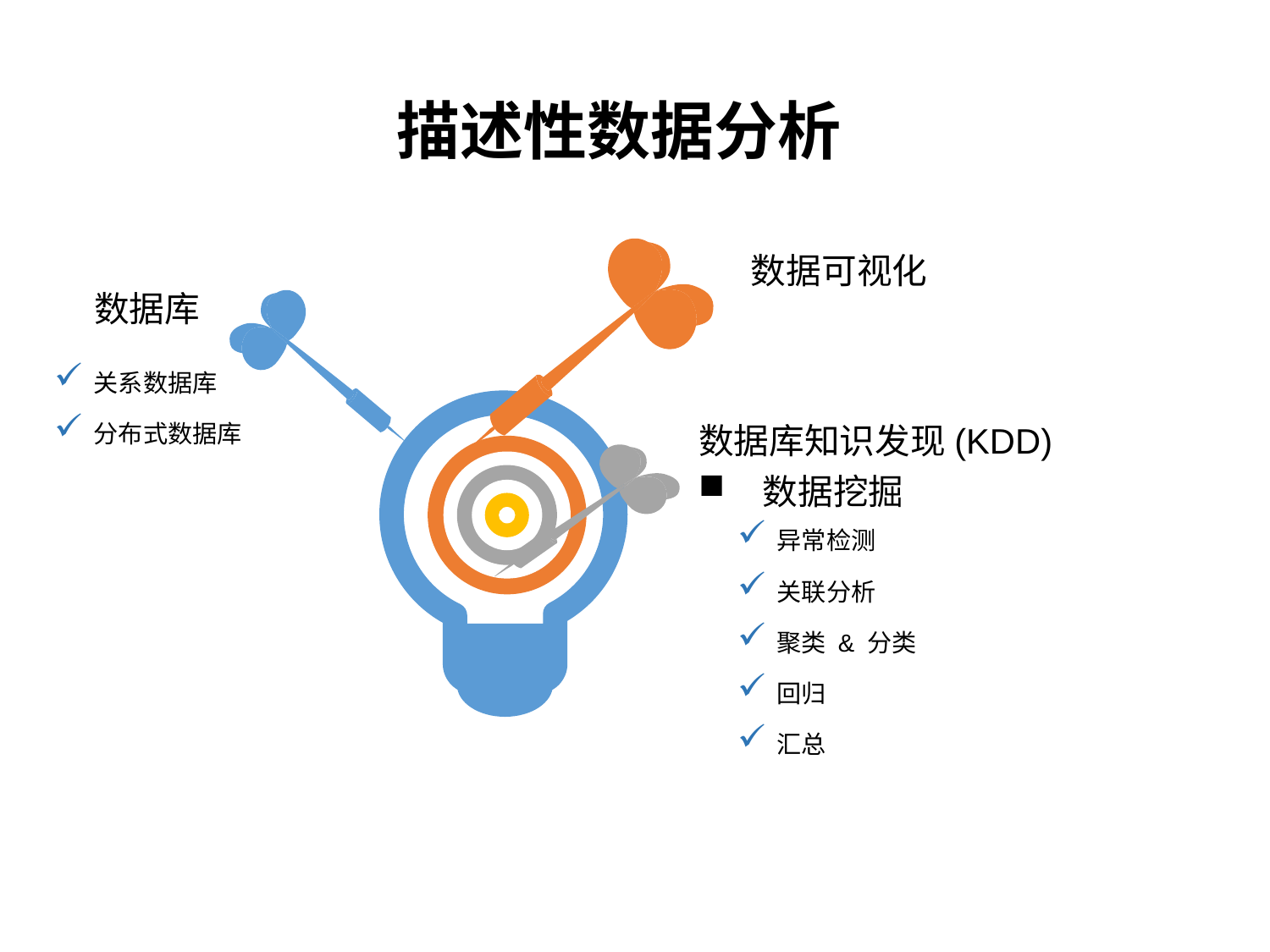

描述性数据分析

数据可视化
数据库

关系数据库
分布式数据库

数据库知识发现(KDD)
 数据挖掘

异常检测
关联分析
聚类 & 分类
回归
汇总